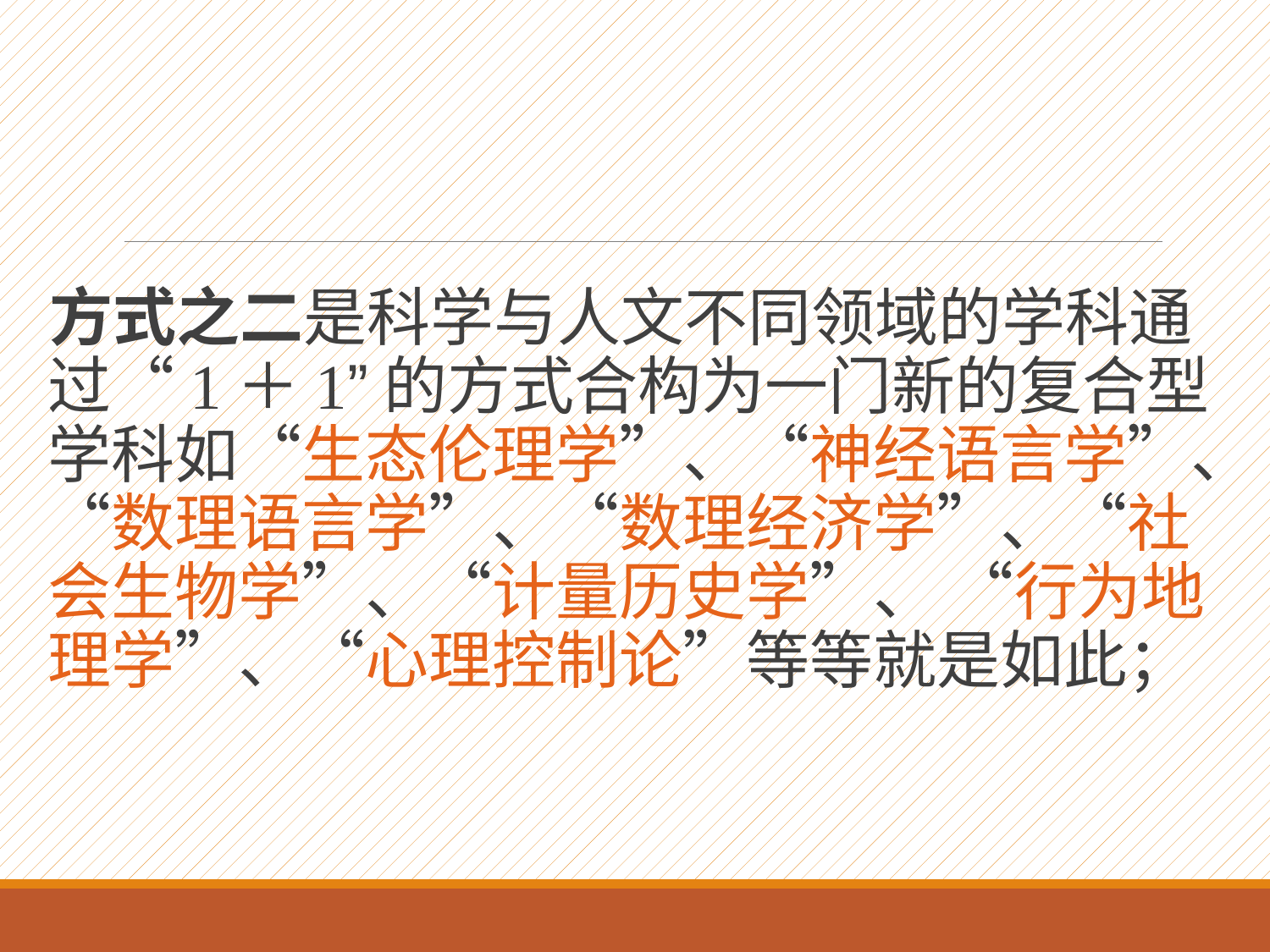

方式之二是科学与人文不同领域的学科通过“1＋1”的方式合构为一门新的复合型学科如“生态伦理学”、“神经语言学”、“数理语言学”、“数理经济学”、“社会生物学”、“计量历史学”、 “行为地理学”、“心理控制论”等等就是如此；